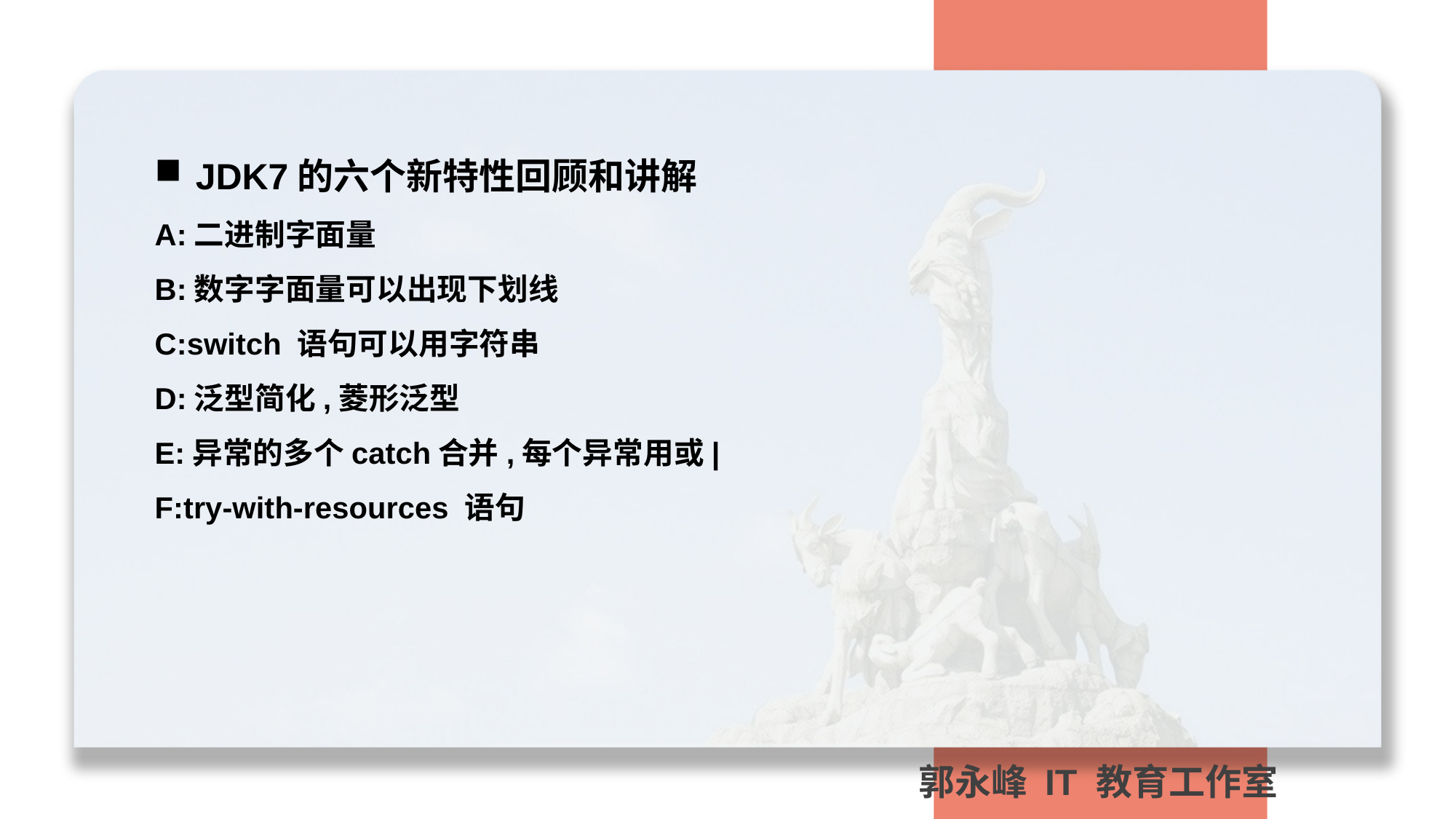

JDK7的六个新特性回顾和讲解
A:二进制字面量
B:数字字面量可以出现下划线
C:switch 语句可以用字符串
D:泛型简化,菱形泛型
E:异常的多个catch合并,每个异常用或|
F:try-with-resources 语句